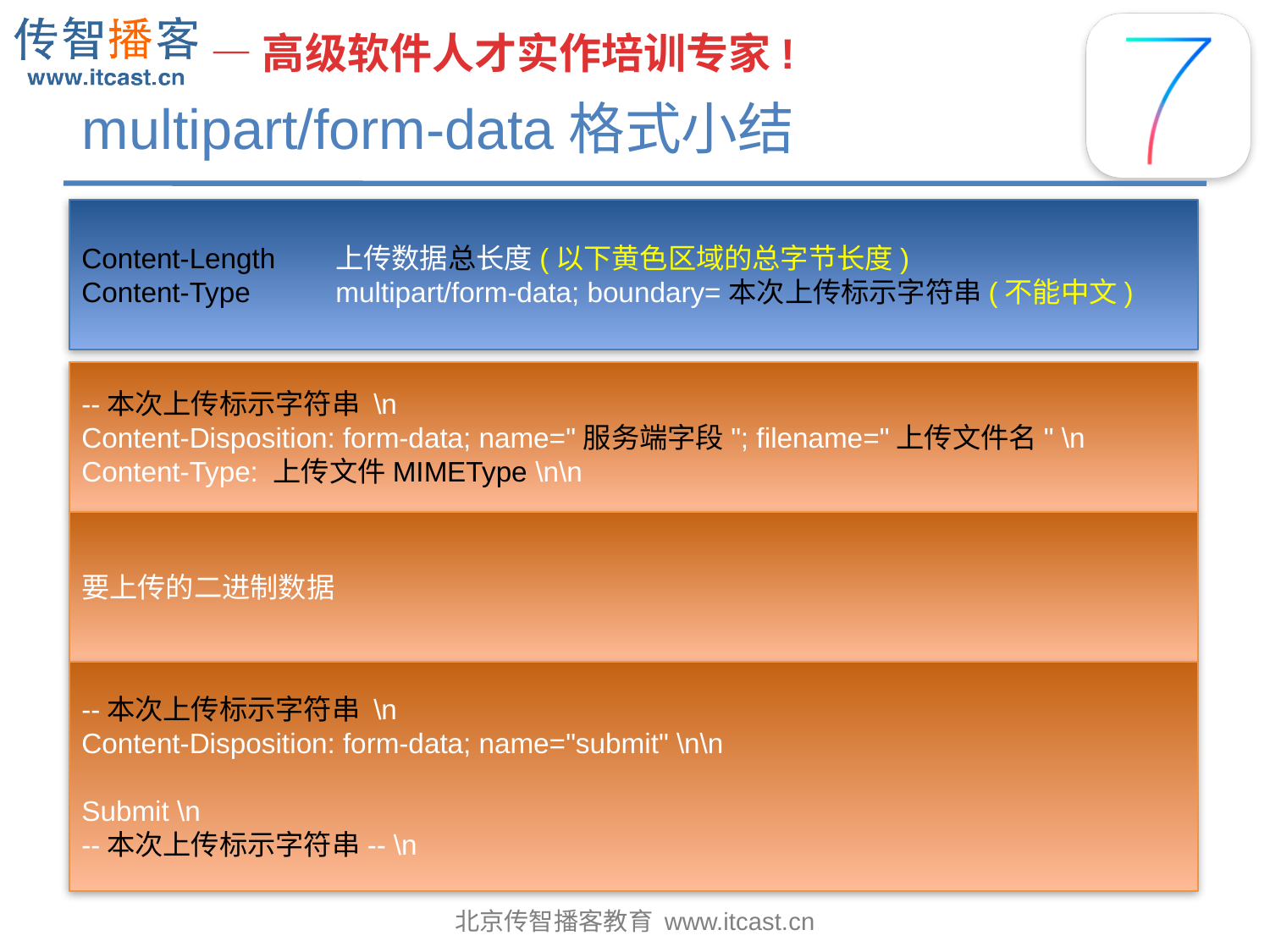

# multipart/form-data格式小结
Content-Length	上传数据总长度(以下黄色区域的总字节长度)
Content-Type	multipart/form-data; boundary=本次上传标示字符串(不能中文)
--本次上传标示字符串 \n
Content-Disposition: form-data; name="服务端字段"; filename="上传文件名" \n
Content-Type: 上传文件MIMEType \n\n
要上传的二进制数据
--本次上传标示字符串 \n
Content-Disposition: form-data; name="submit" \n\n

Submit \n
--本次上传标示字符串-- \n